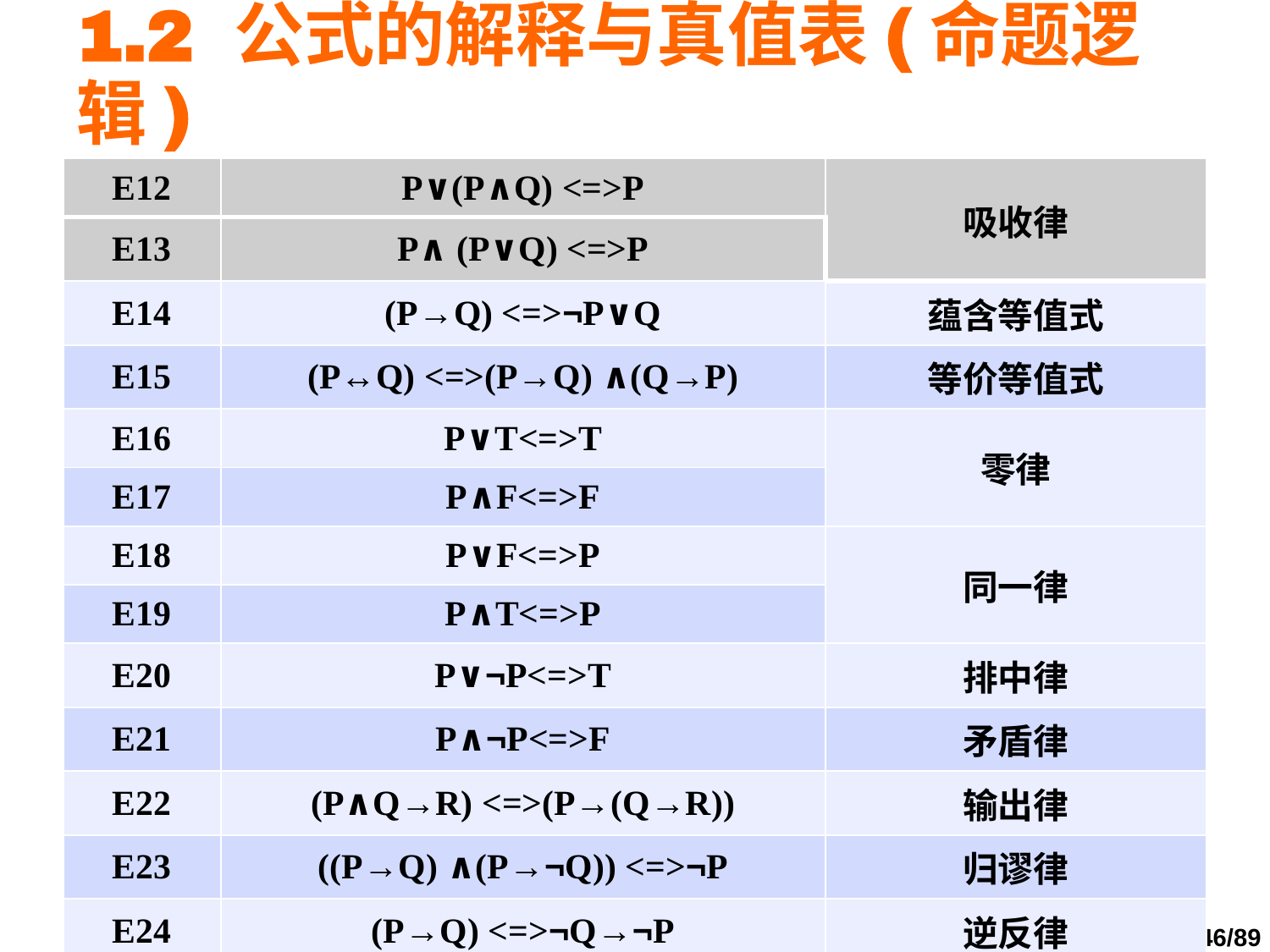

# 1.2 公式的解释与真值表(命题逻辑)
| E12 | P∨(P∧Q) <=>P | 吸收律 |
| --- | --- | --- |
| E13 | P∧ (P∨Q) <=>P |  |
| E14 | (P→Q) <=>¬P∨Q | 蕴含等值式 |
| E15 | (P↔Q) <=>(P→Q) ∧(Q→P) | 等价等值式 |
| E16 | P∨T<=>T | 零律 |
| E17 | P∧F<=>F |  |
| E18 | P∨F<=>P | 同一律 |
| E19 | P∧T<=>P |  |
| E20 | P∨¬P<=>T | 排中律 |
| E21 | P∧¬P<=>F | 矛盾律 |
| E22 | (P∧Q→R) <=>(P→(Q→R)) | 输出律 |
| E23 | ((P→Q) ∧(P→¬Q)) <=>¬P | 归谬律 |
| E24 | (P→Q) <=>¬Q→¬P | 逆反律 |